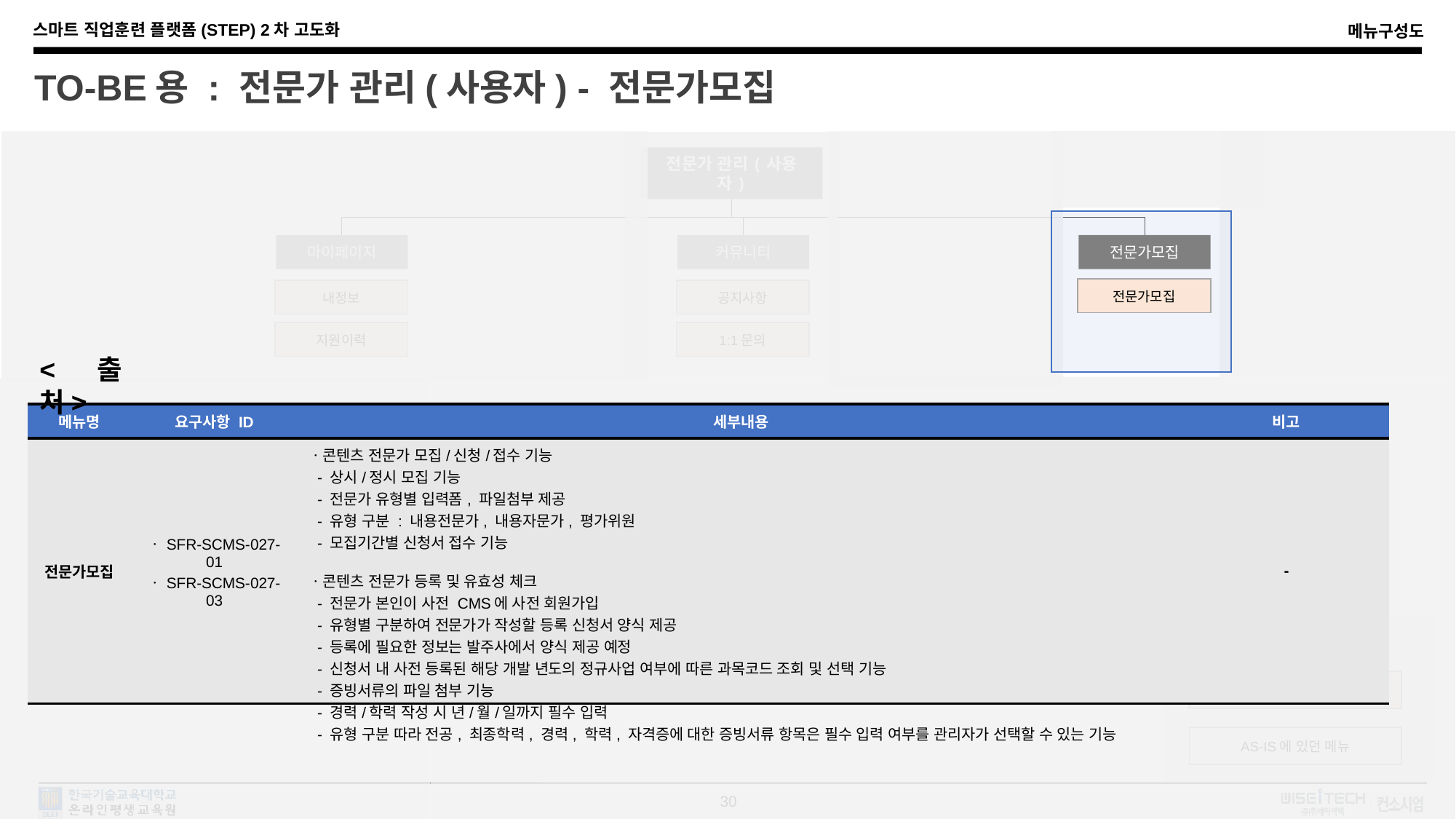

TO-BE용 : 전문가 관리(사용자) - 전문가모집

전문가 관리(사용자)

마이페이지
커뮤니티
전문가모집
| 전문가모집 |
| --- |
| 내정보 |
| --- |
| 공지사항 |
| --- |
| 지원이력 |
| --- |
| 1:1문의 |
| --- |
<출처>

| 메뉴명 | 요구사항 ID | 세부내용 | 비고 |
| --- | --- | --- | --- |
| 전문가모집 | ㆍSFR-SCMS-027-01 ㆍSFR-SCMS-027-03 | ㆍ콘텐츠 전문가 모집/신청/접수 기능 - 상시/정시 모집 기능 - 전문가 유형별 입력폼, 파일첨부 제공 - 유형 구분 : 내용전문가, 내용자문가, 평가위원 - 모집기간별 신청서 접수 기능 ㆍ콘텐츠 전문가 등록 및 유효성 체크 - 전문가 본인이 사전 CMS에 사전 회원가입 - 유형별 구분하여 전문가가 작성할 등록 신청서 양식 제공 - 등록에 필요한 정보는 발주사에서 양식 제공 예정 - 신청서 내 사전 등록된 해당 개발 년도의 정규사업 여부에 따른 과목코드 조회 및 선택 기능 - 증빙서류의 파일 첨부 기능 - 경력/학력 작성 시 년/월/일까지 필수 입력 - 유형 구분 따라 전공, 최종학력, 경력, 학력, 자격증에 대한 증빙서류 항목은 필수 입력 여부를 관리자가 선택할 수 있는 기능 | - |

< 범례 >
| TO-BE에서 생성된 메뉴 |
| --- |
| AS-IS에 있던 메뉴 |
| --- |